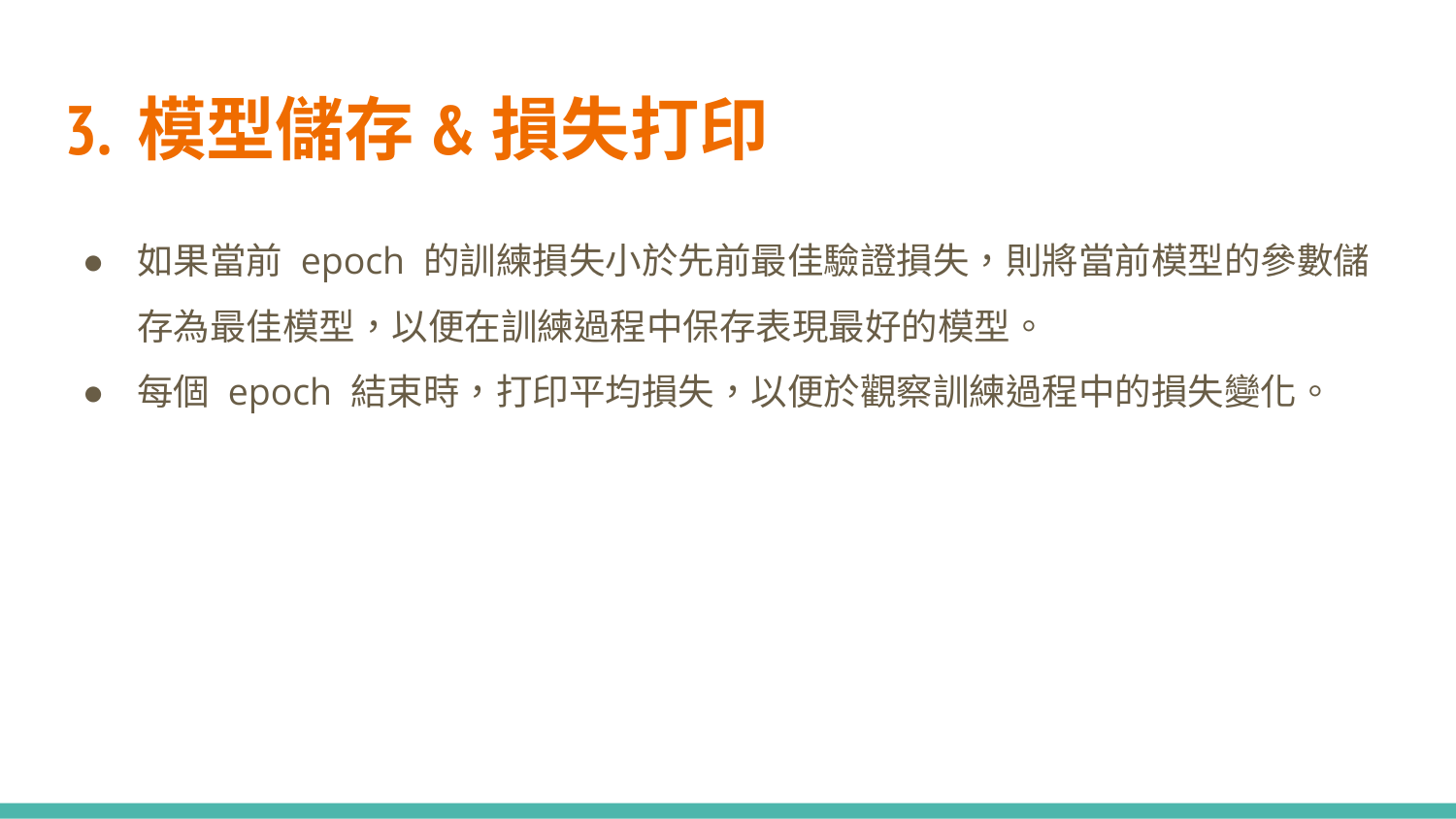

# 3. 模型儲存&損失打印
如果當前 epoch 的訓練損失小於先前最佳驗證損失，則將當前模型的參數儲存為最佳模型，以便在訓練過程中保存表現最好的模型。
每個 epoch 結束時，打印平均損失，以便於觀察訓練過程中的損失變化。